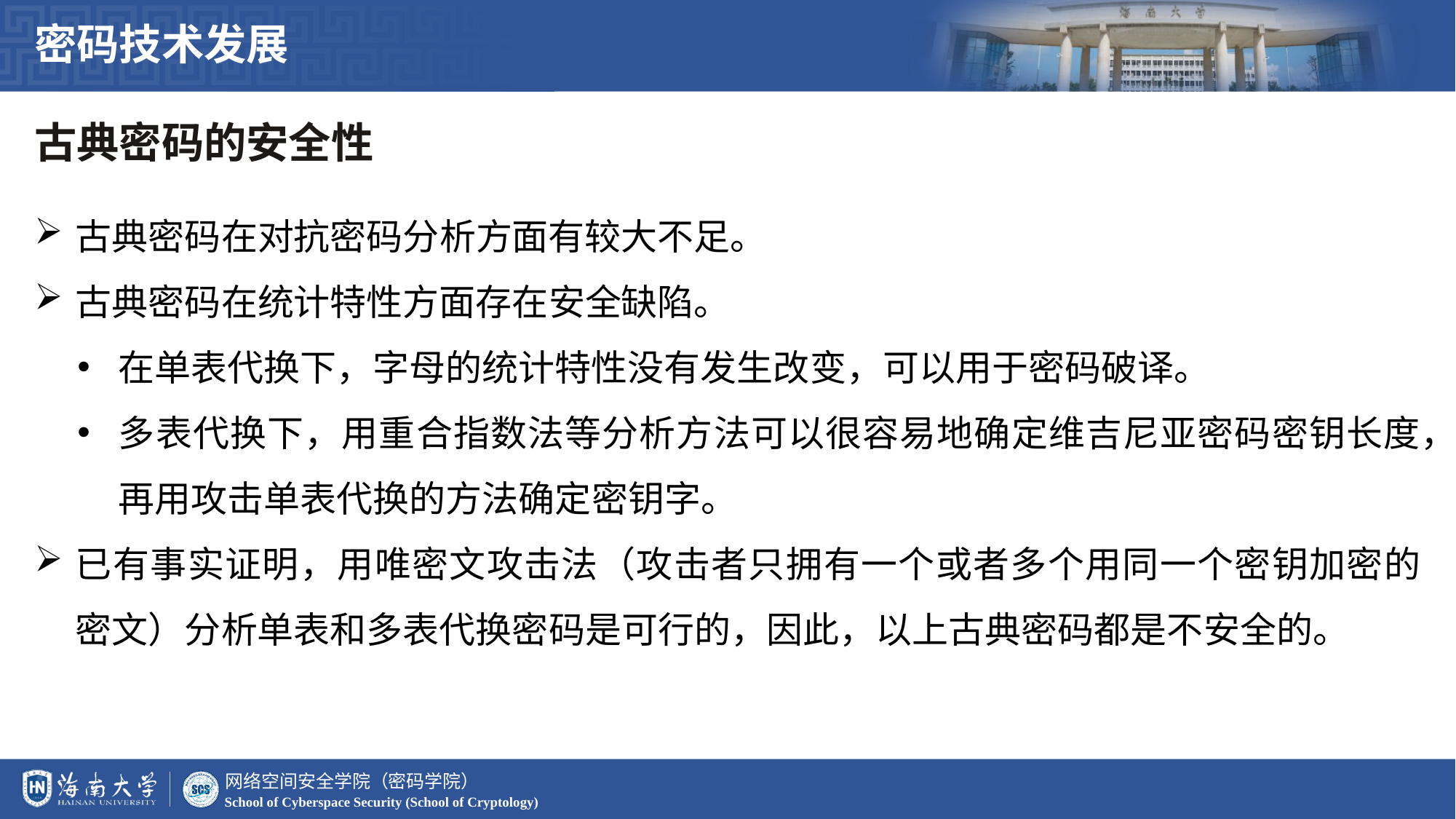

密码技术发展
古典密码的安全性
古典密码在对抗密码分析方面有较大不足。
古典密码在统计特性方面存在安全缺陷。
在单表代换下，字母的统计特性没有发生改变，可以用于密码破译。
多表代换下，用重合指数法等分析方法可以很容易地确定维吉尼亚密码密钥长度，再用攻击单表代换的方法确定密钥字。
已有事实证明，用唯密文攻击法（攻击者只拥有一个或者多个用同一个密钥加密的密文）分析单表和多表代换密码是可行的，因此，以上古典密码都是不安全的。
45